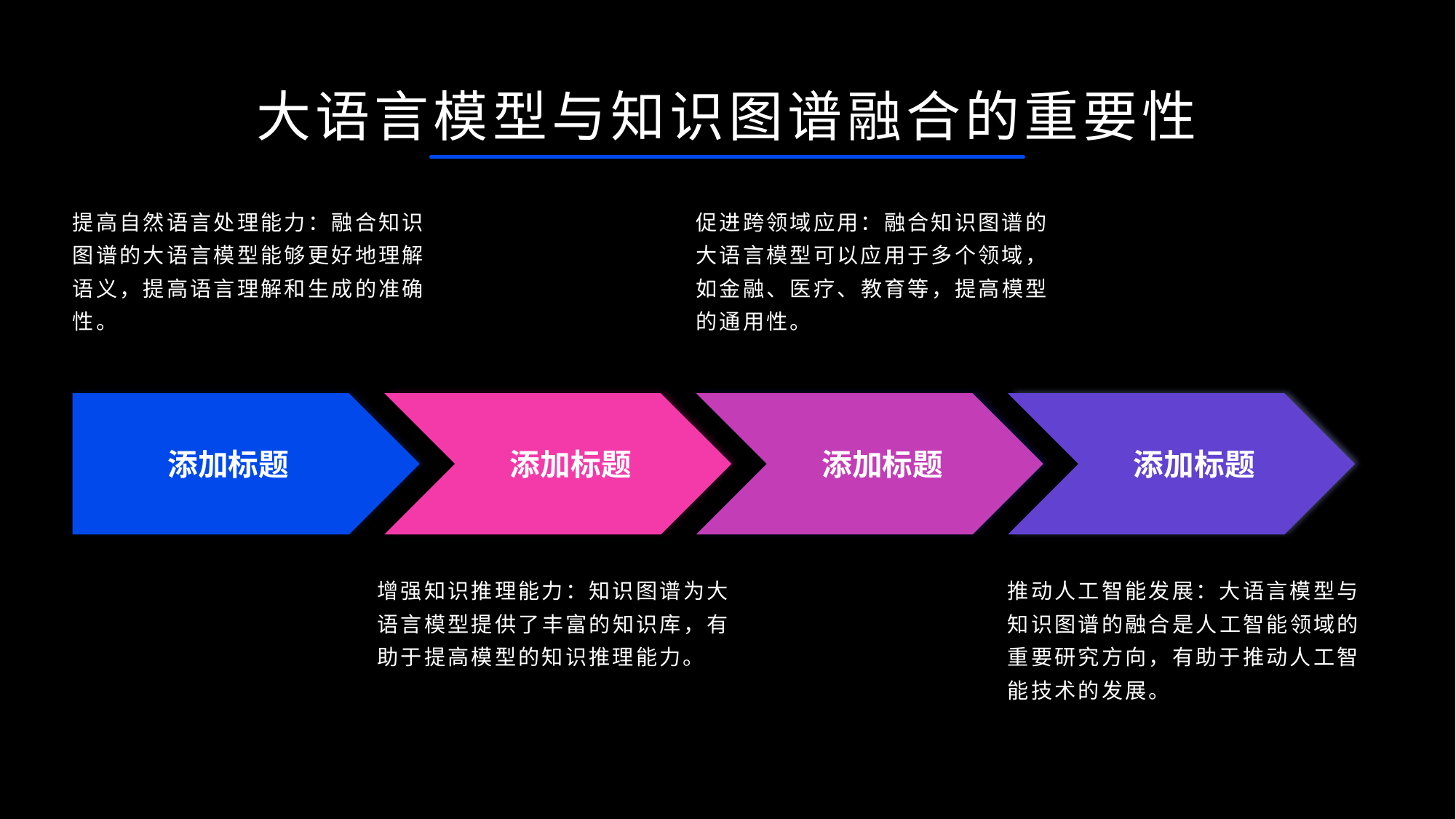

大语言模型与知识图谱融合的重要性
提高自然语言处理能力：融合知识图谱的大语言模型能够更好地理解语义，提高语言理解和生成的准确性。
促进跨领域应用：融合知识图谱的大语言模型可以应用于多个领域，如金融、医疗、教育等，提高模型的通用性。
添加标题
添加标题
添加标题
添加标题
增强知识推理能力：知识图谱为大语言模型提供了丰富的知识库，有助于提高模型的知识推理能力。
推动人工智能发展：大语言模型与知识图谱的融合是人工智能领域的重要研究方向，有助于推动人工智能技术的发展。